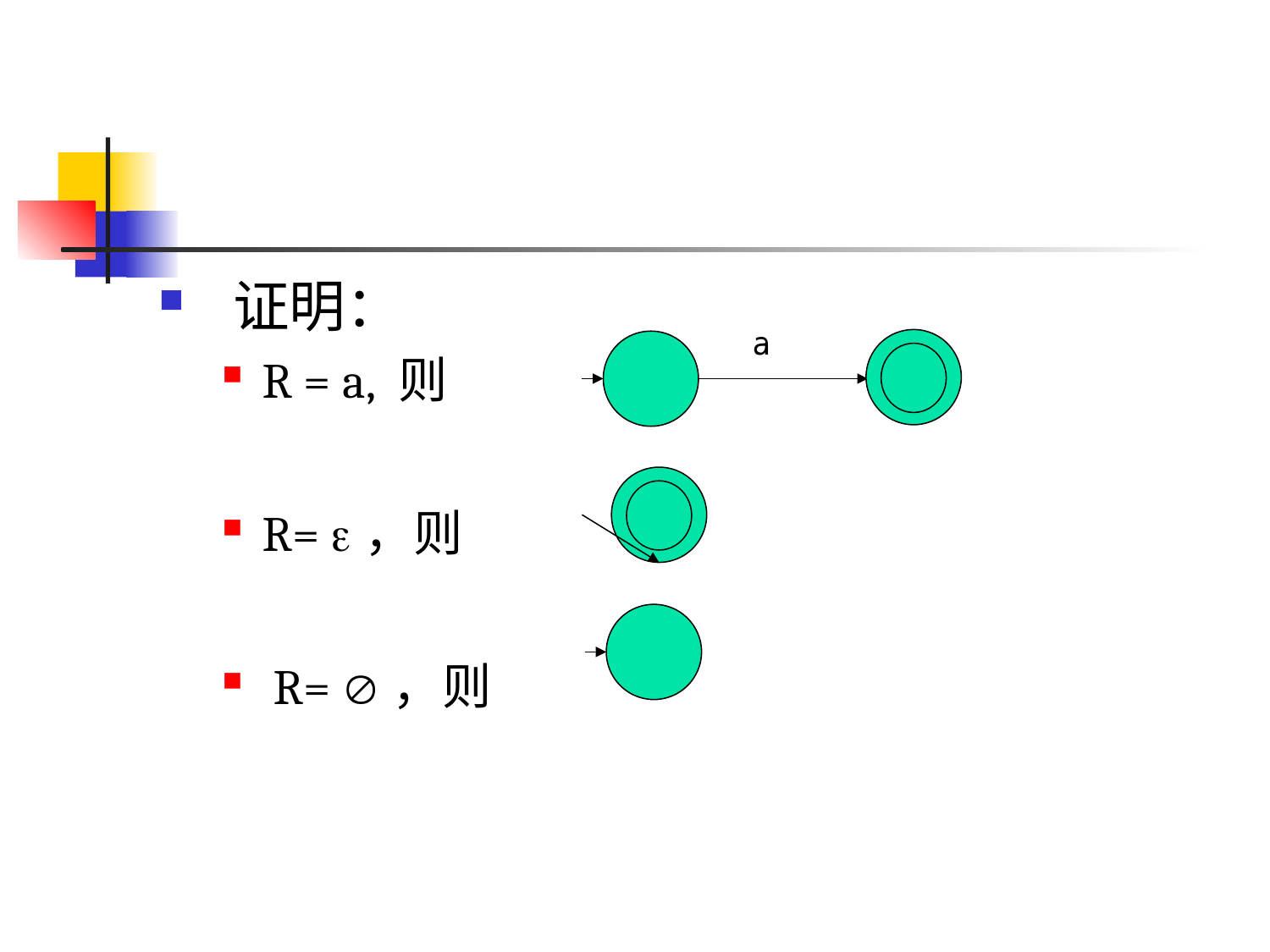

#
 证明：
R = a, 则

R= ε，则

 R= ∅，则
a